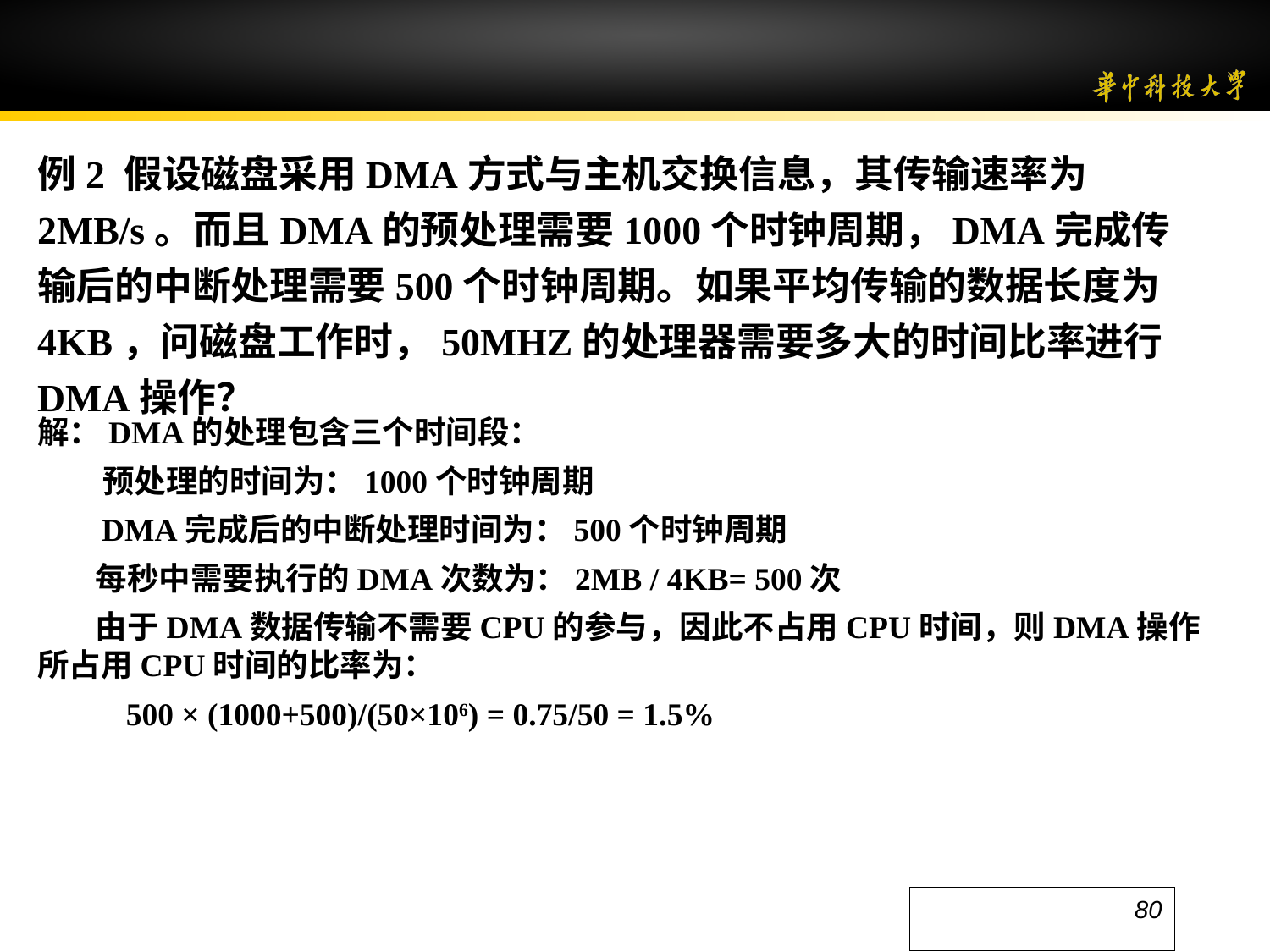

例2 假设磁盘采用DMA方式与主机交换信息，其传输速率为2MB/s。而且DMA的预处理需要1000个时钟周期，DMA完成传输后的中断处理需要500个时钟周期。如果平均传输的数据长度为4KB，问磁盘工作时，50MHZ的处理器需要多大的时间比率进行DMA操作？
解：DMA的处理包含三个时间段：
        预处理的时间为：1000个时钟周期
        DMA完成后的中断处理时间为：500个时钟周期
       每秒中需要执行的DMA次数为：2MB / 4KB= 500次
       由于DMA数据传输不需要CPU的参与，因此不占用CPU时间，则DMA操作所占用CPU时间的比率为：
           500 × (1000+500)/(50×106) = 0.75/50 = 1.5%
80